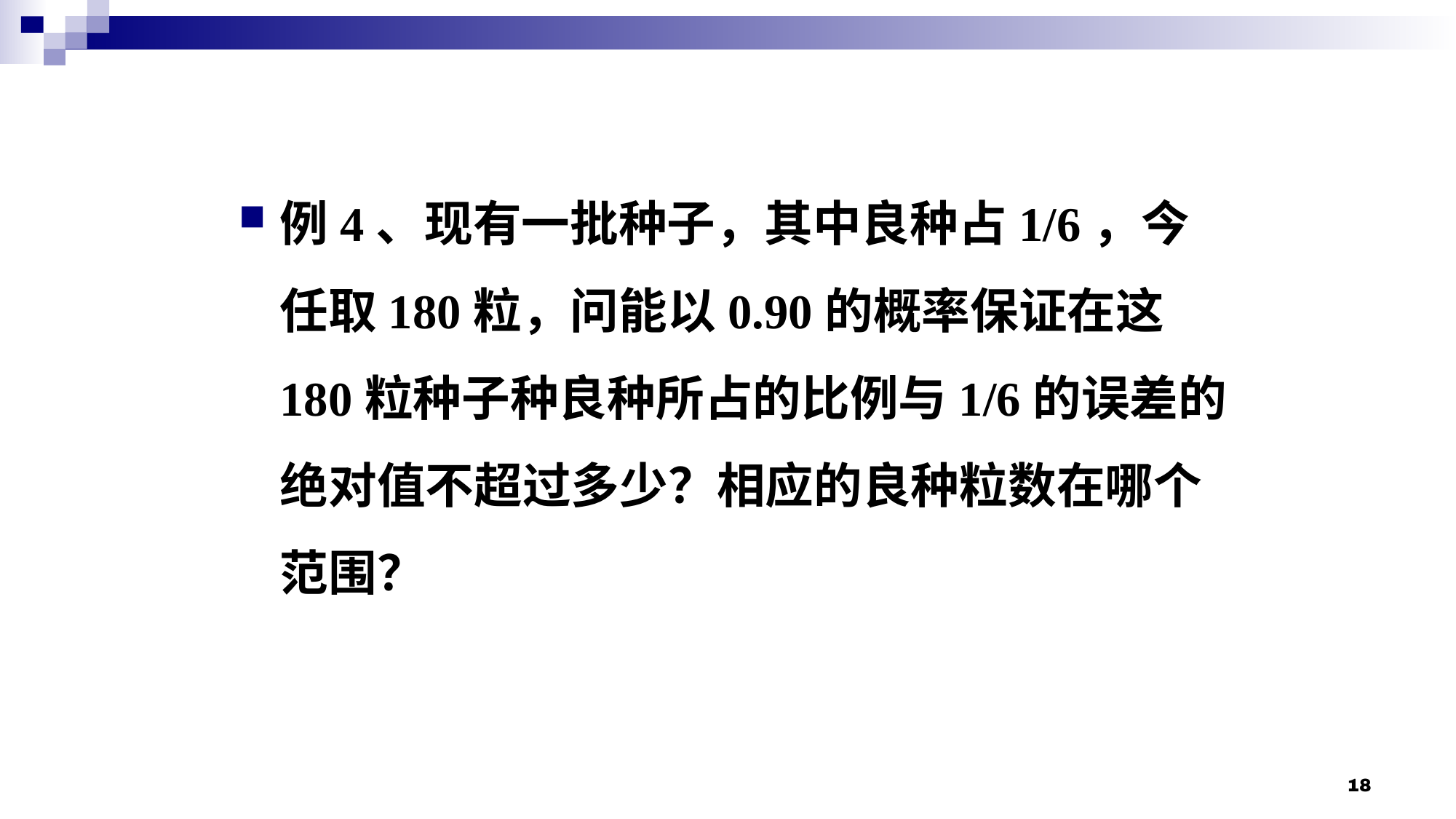

例4、现有一批种子，其中良种占1/6，今任取180粒，问能以0.90的概率保证在这180粒种子种良种所占的比例与1/6的误差的绝对值不超过多少？相应的良种粒数在哪个范围？

18